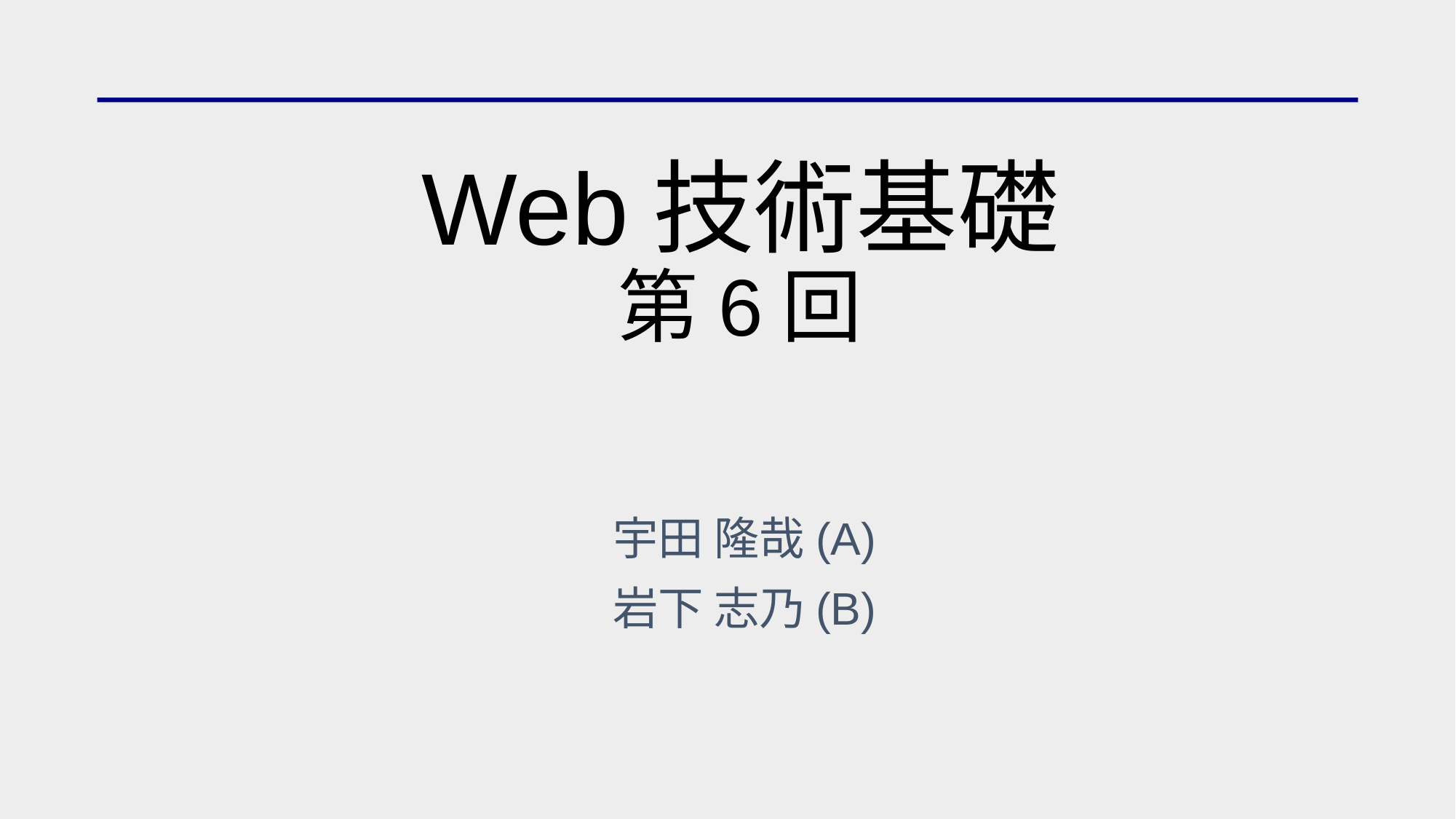

# Web技術基礎 第6回
宇田 隆哉(A)
岩下 志乃(B)